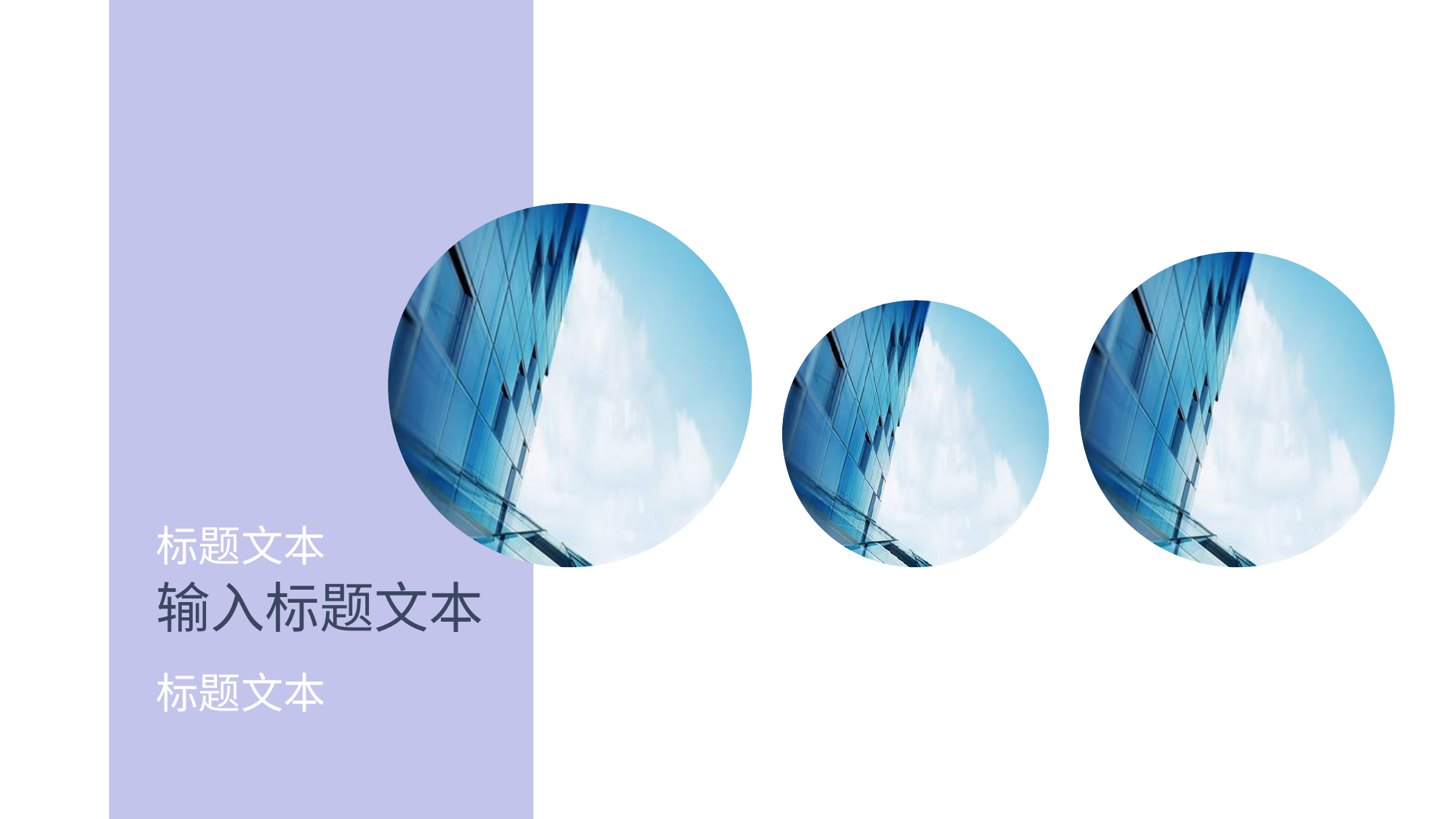

标题文本
输入标题文本
标题文本
标题文本
This is a sample letter that has been placed to demonstrate the typing text.
标题文本
This is a sample letter that has been placed to demonstrate the typing text.
标题文本
This is a sample letter that has been placed to demonstrate the typing text.